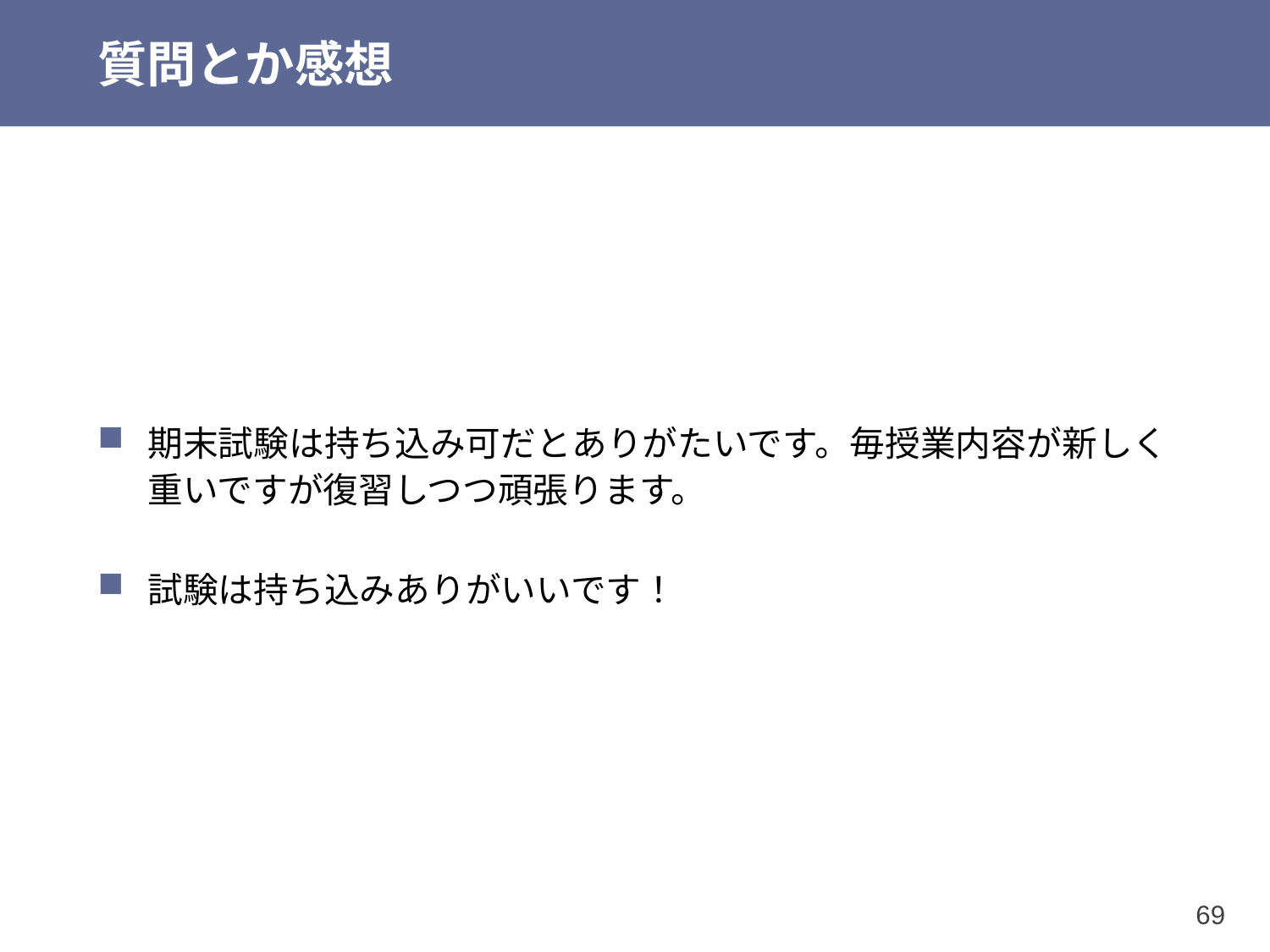

# 質問とか感想
期末試験は持ち込み可だとありがたいです。毎授業内容が新しく重いですが復習しつつ頑張ります。
試験は持ち込みありがいいです！